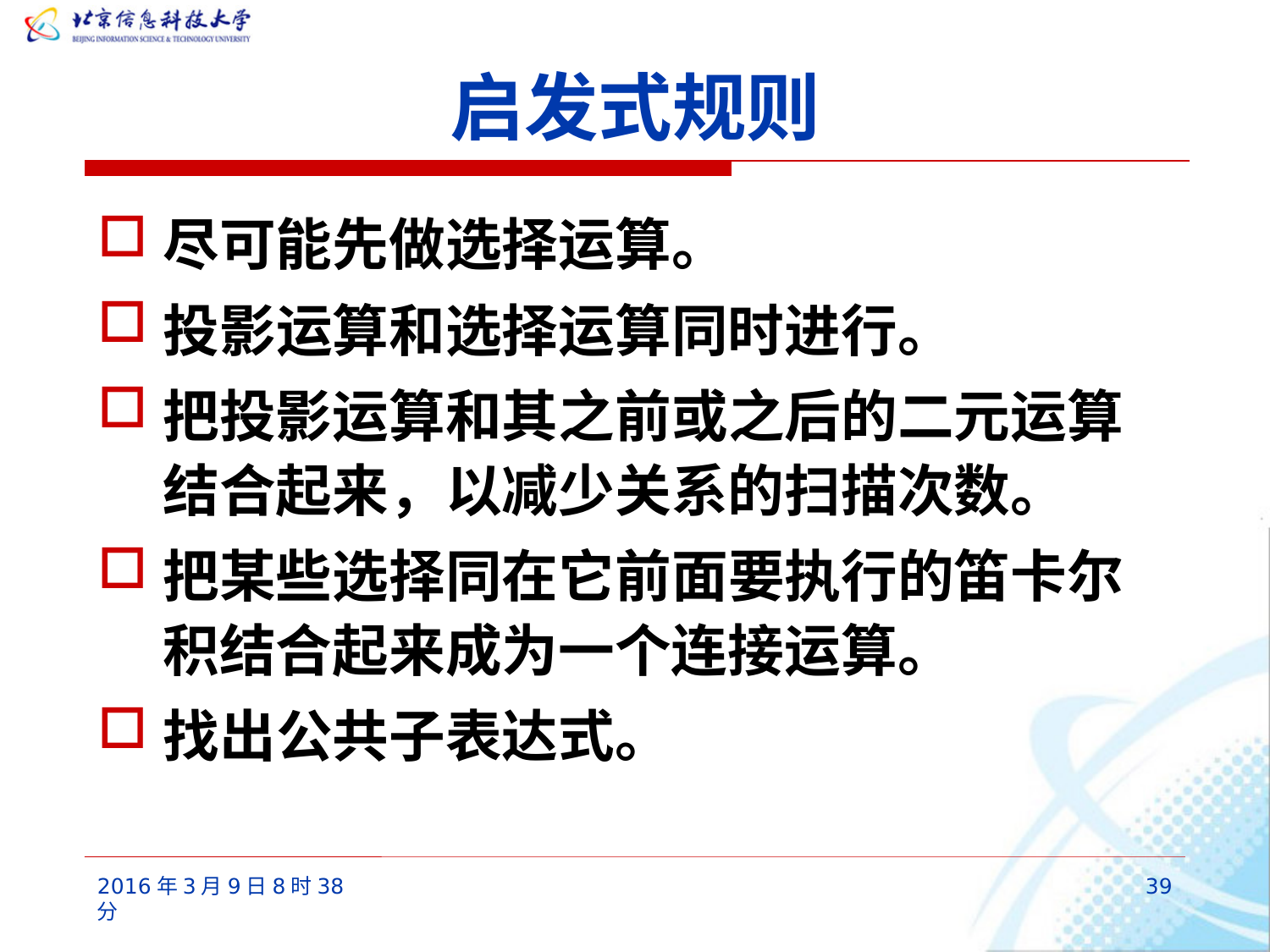

# 启发式规则
尽可能先做选择运算。
投影运算和选择运算同时进行。
把投影运算和其之前或之后的二元运算结合起来，以减少关系的扫描次数。
把某些选择同在它前面要执行的笛卡尔积结合起来成为一个连接运算。
找出公共子表达式。

2016年3月9日8时38分
39